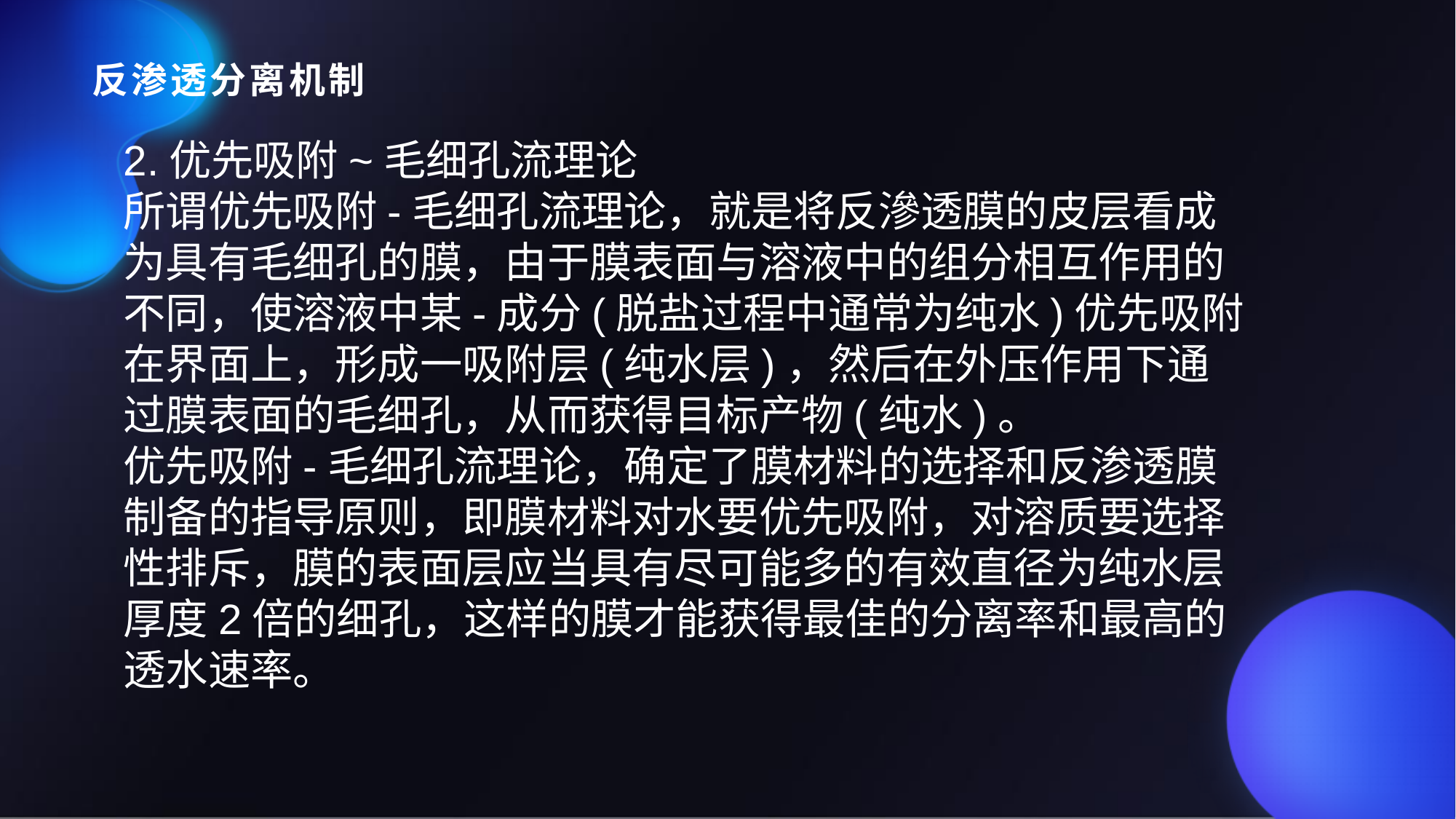

# 反渗透分离机制
2.优先吸附~毛细孔流理论
所谓优先吸附-毛细孔流理论，就是将反滲透膜的皮层看成为具有毛细孔的膜，由于膜表面与溶液中的组分相互作用的不同，使溶液中某-成分(脱盐过程中通常为纯水)优先吸附在界面上，形成一吸附层(纯水层)，然后在外压作用下通过膜表面的毛细孔，从而获得目标产物(纯水)。
优先吸附-毛细孔流理论，确定了膜材料的选择和反渗透膜制备的指导原则，即膜材料对水要优先吸附，对溶质要选择性排斥，膜的表面层应当具有尽可能多的有效直径为纯水层厚度2倍的细孔，这样的膜才能获得最佳的分离率和最高的透水速率。